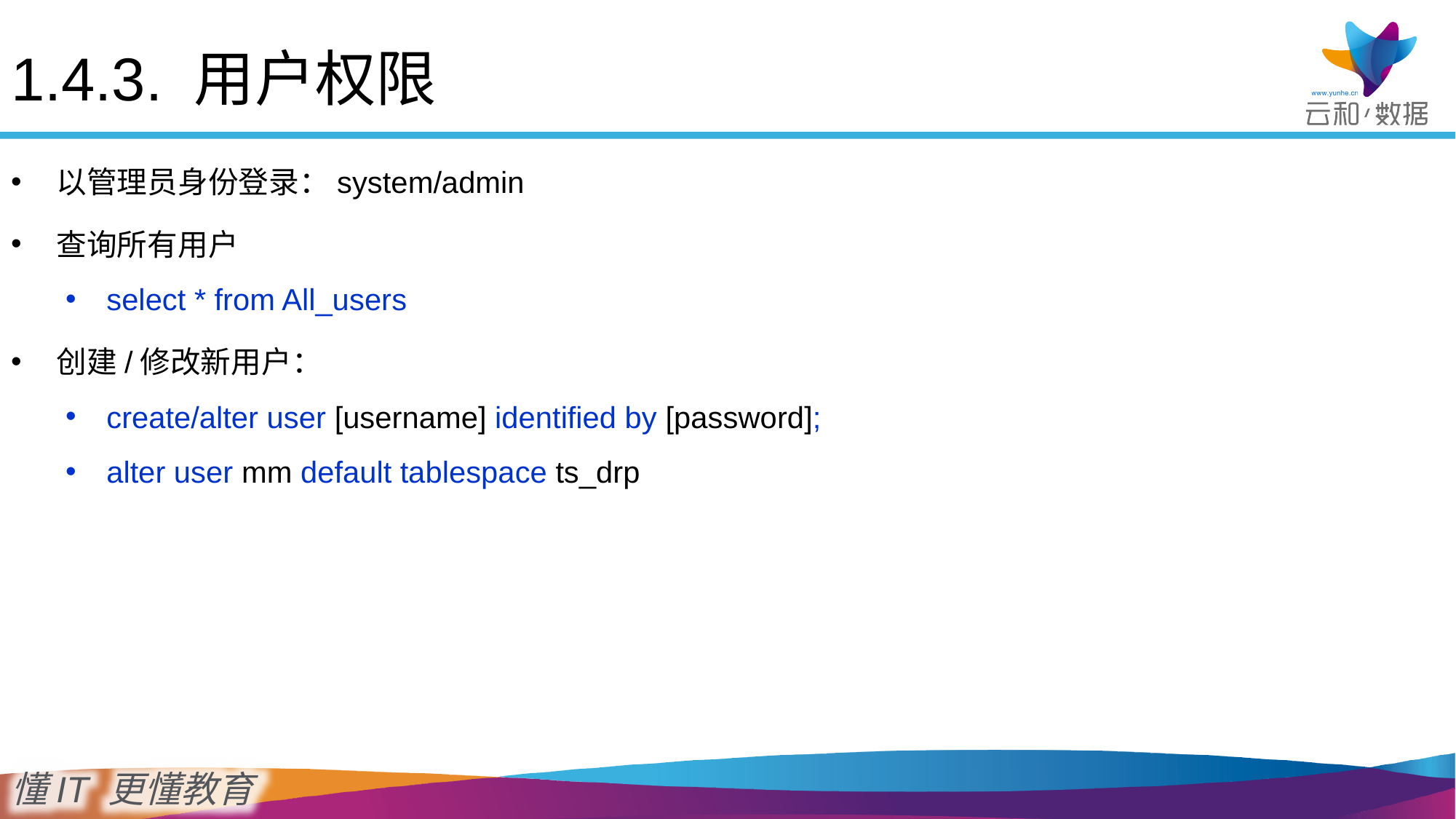

1.4.3. 用户权限
以管理员身份登录：system/admin
查询所有用户
select * from All_users
创建/修改新用户：
create/alter user [username] identified by [password];
alter user mm default tablespace ts_drp